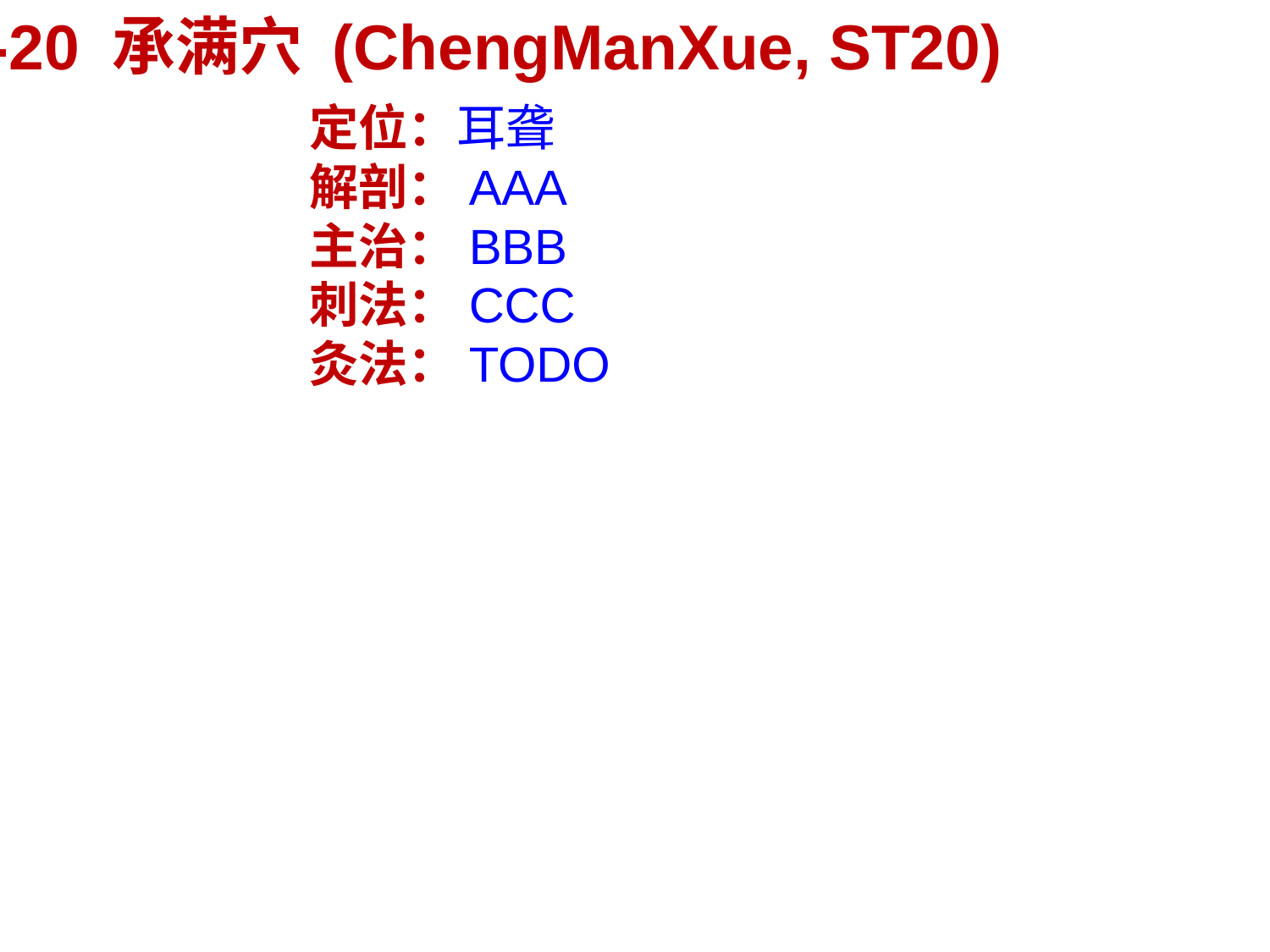

45-20 承满穴 (ChengManXue, ST20)
定位：耳聋
解剖：AAA
主治：BBB
刺法：CCC
灸法：TODO